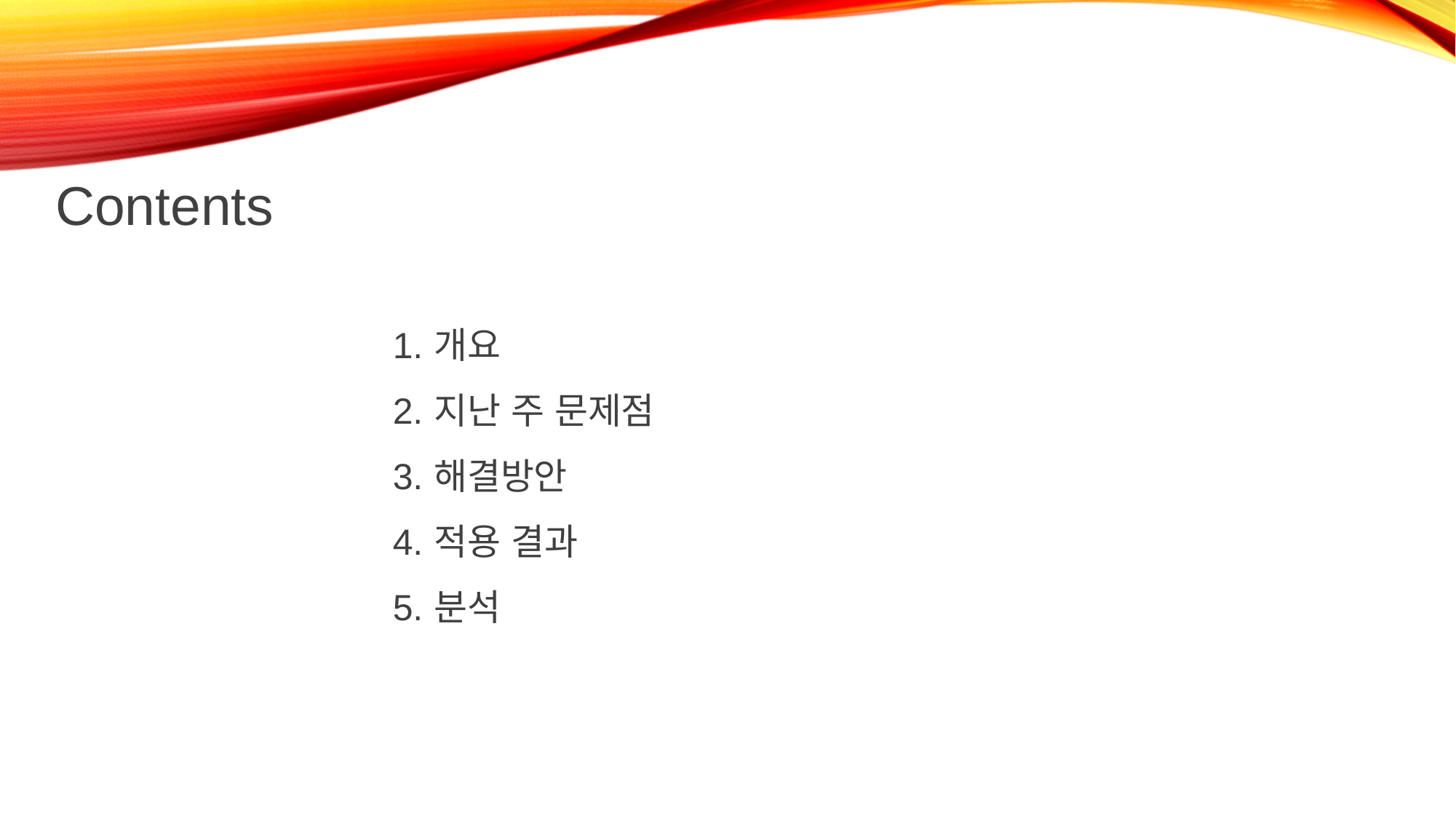

Contents
개요
지난 주 문제점
해결방안
적용 결과
분석